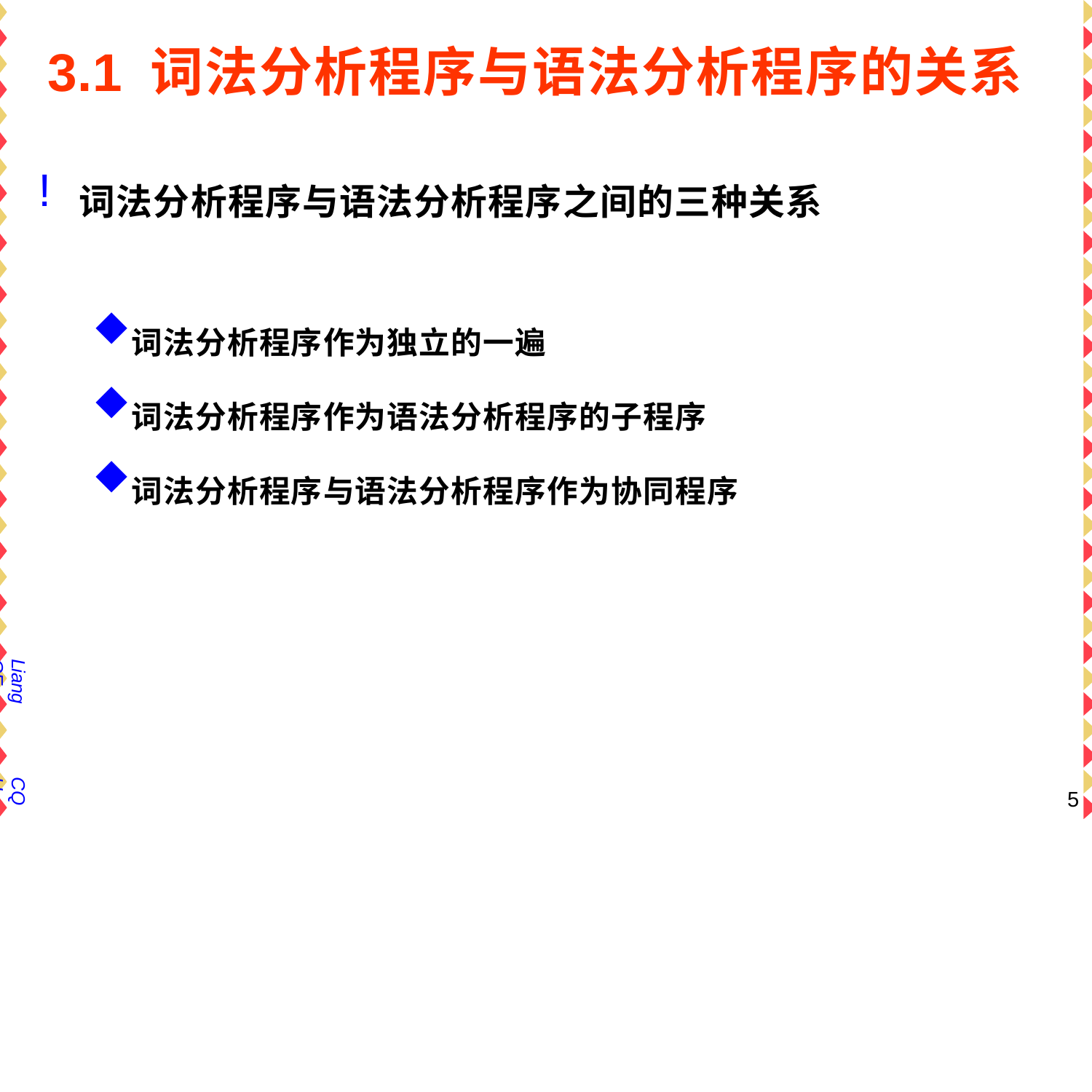

# 3.1 词法分析程序与语法分析程序的关系
词法分析程序与语法分析程序之间的三种关系

词法分析程序作为独立的一遍
词法分析程序作为语法分析程序的子程序
词法分析程序与语法分析程序作为协同程序
Liang GE
CQU
5